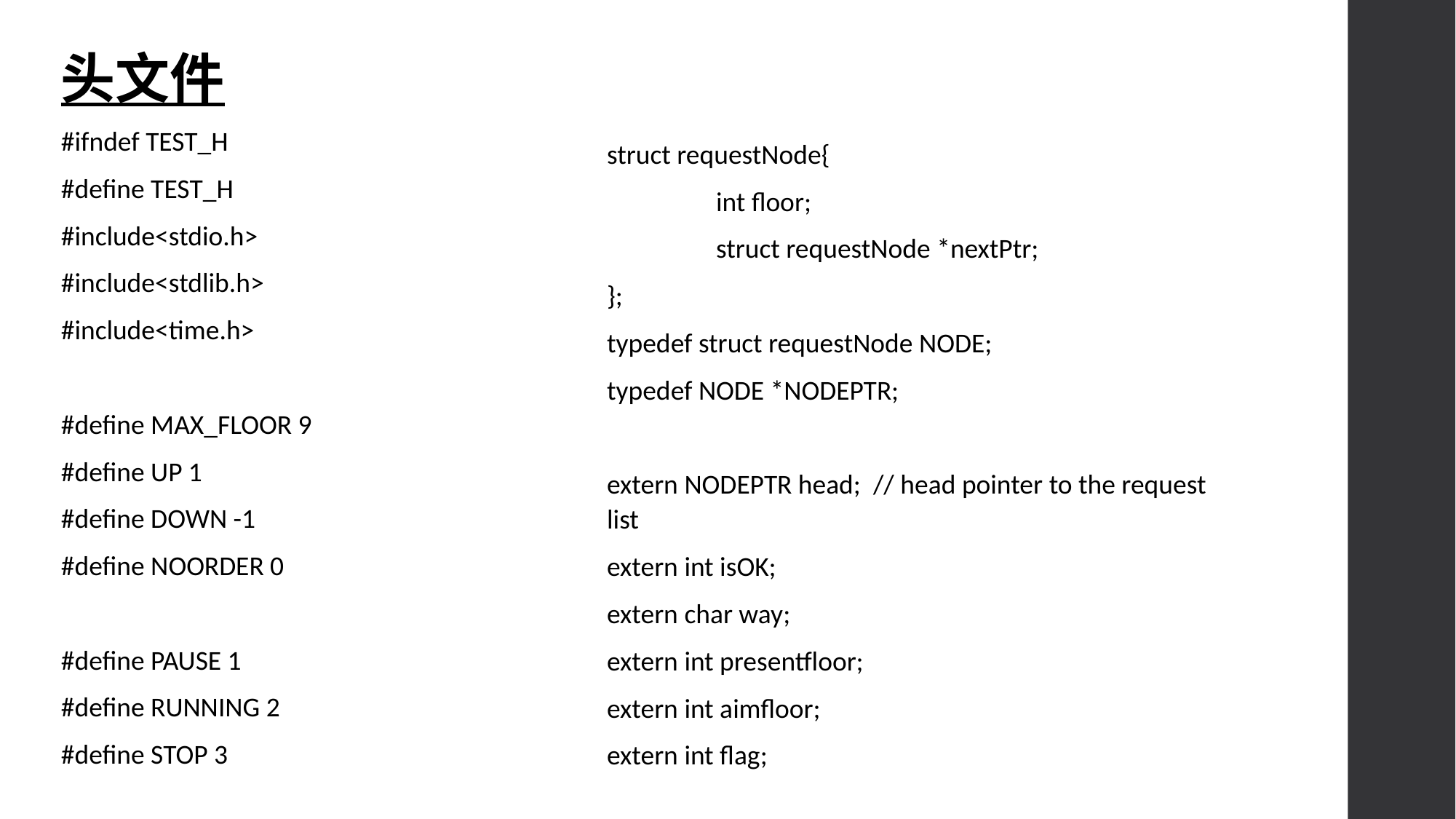

头文件
#ifndef TEST_H
#define TEST_H
#include<stdio.h>
#include<stdlib.h>
#include<time.h>

#define MAX_FLOOR 9
#define UP 1
#define DOWN -1
#define NOORDER 0

#define PAUSE 1
#define RUNNING 2
#define STOP 3
struct requestNode{
	int floor;
	struct requestNode *nextPtr;
};
typedef struct requestNode NODE;
typedef NODE *NODEPTR;

extern NODEPTR head;  // head pointer to the request list
extern int isOK;
extern char way;
extern int presentfloor;
extern int aimfloor;
extern int flag;